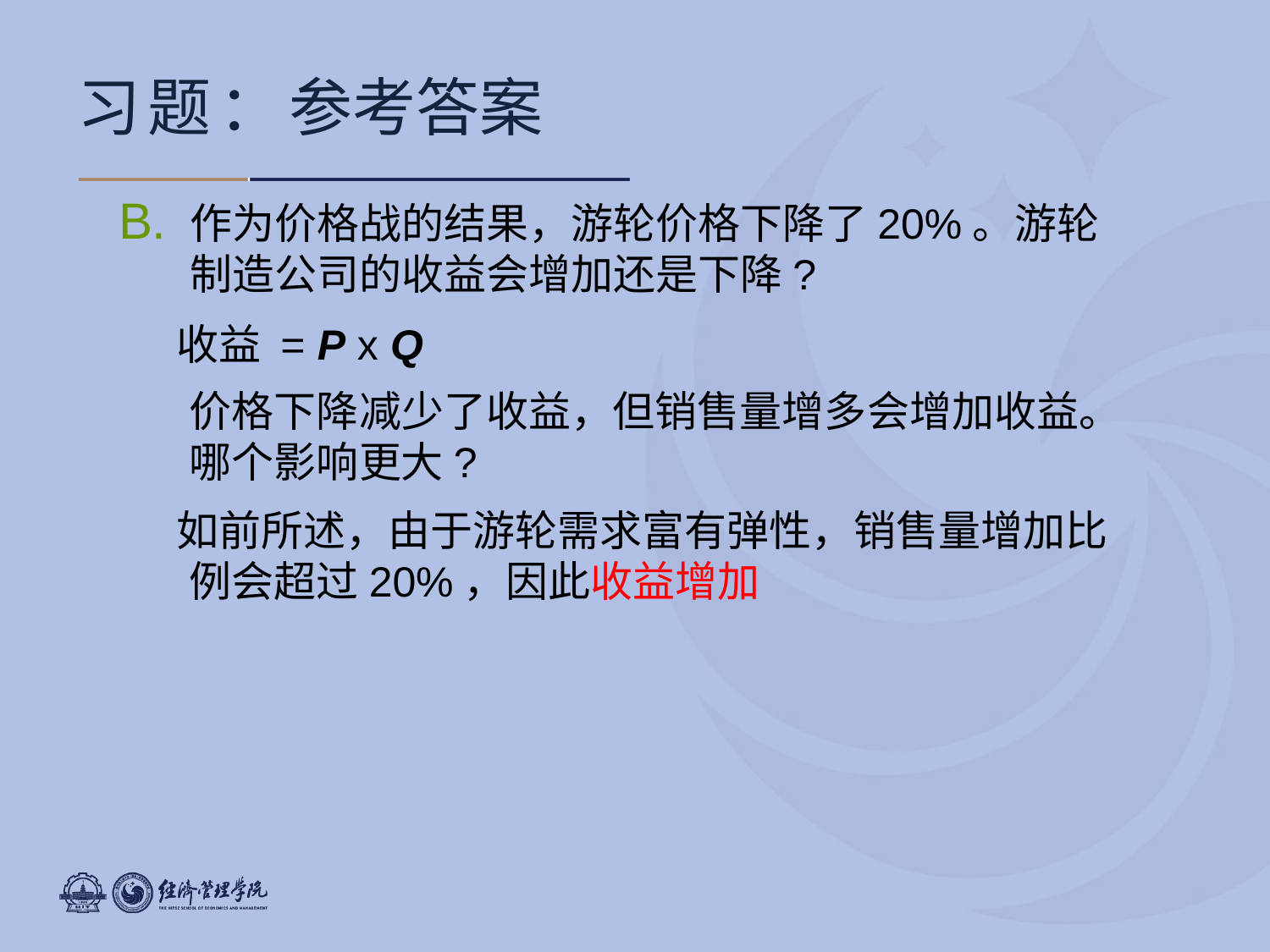

习题：参考答案
作为价格战的结果，游轮价格下降了20%。游轮制造公司的收益会增加还是下降?
     收益 = P x Q
	价格下降减少了收益，但销售量增多会增加收益。哪个影响更大?
     如前所述，由于游轮需求富有弹性，销售量增加比例会超过20%，因此收益增加